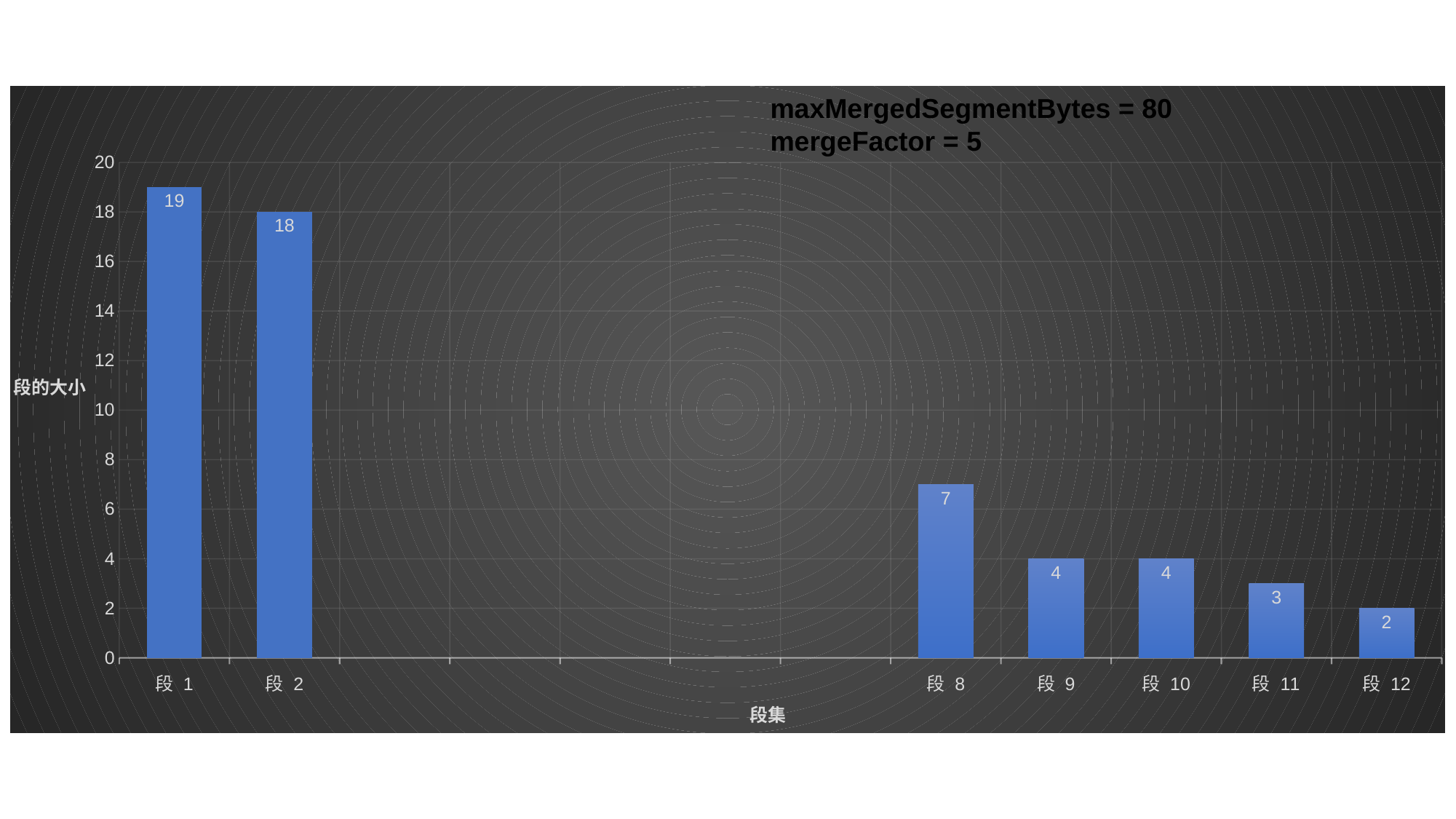

### Chart

| Category | 列2 |
|---|---|
| 段 1 | 19.0 |
| 段 2 | 18.0 |
|  | None |
|  | None |
|  | None |
|  | None |
|  | None |
| 段 8 | 7.0 |
| 段 9 | 4.0 |
| 段 10 | 4.0 |
| 段 11 | 3.0 |
| 段 12 | 2.0 |
maxMergedSegmentBytes = 80
mergeFactor = 5